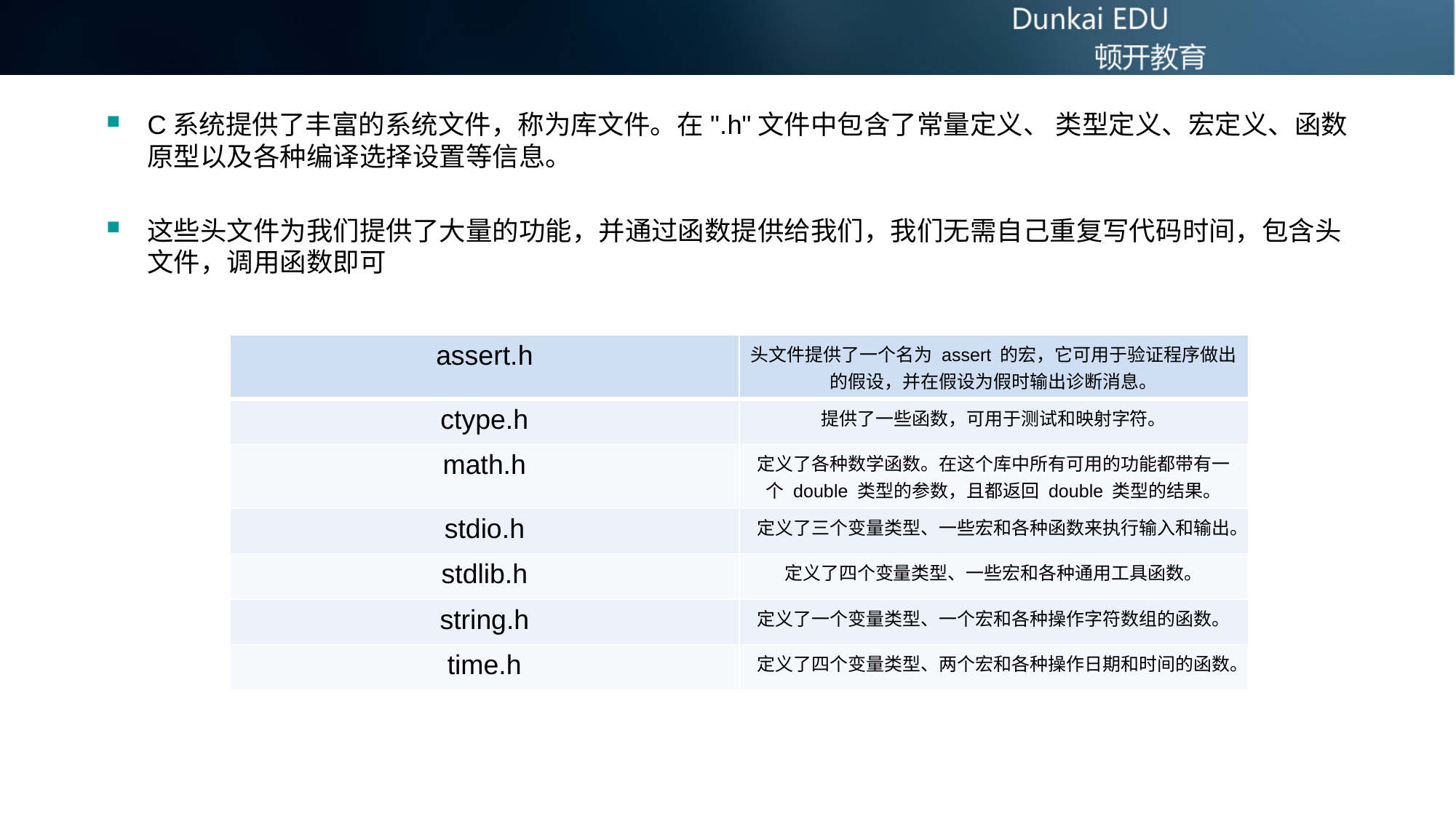

#
C系统提供了丰富的系统文件，称为库文件。在".h"文件中包含了常量定义、 类型定义、宏定义、函数原型以及各种编译选择设置等信息。

这些头文件为我们提供了大量的功能，并通过函数提供给我们，我们无需自己重复写代码时间，包含头文件，调用函数即可
| assert.h | 头文件提供了一个名为 assert 的宏，它可用于验证程序做出的假设，并在假设为假时输出诊断消息。 |
| --- | --- |
| ctype.h | 提供了一些函数，可用于测试和映射字符。 |
| math.h | 定义了各种数学函数。在这个库中所有可用的功能都带有一个 double 类型的参数，且都返回 double 类型的结果。 |
| stdio.h | 定义了三个变量类型、一些宏和各种函数来执行输入和输出。 |
| stdlib.h | 定义了四个变量类型、一些宏和各种通用工具函数。 |
| string.h | 定义了一个变量类型、一个宏和各种操作字符数组的函数。 |
| time.h | 定义了四个变量类型、两个宏和各种操作日期和时间的函数。 |